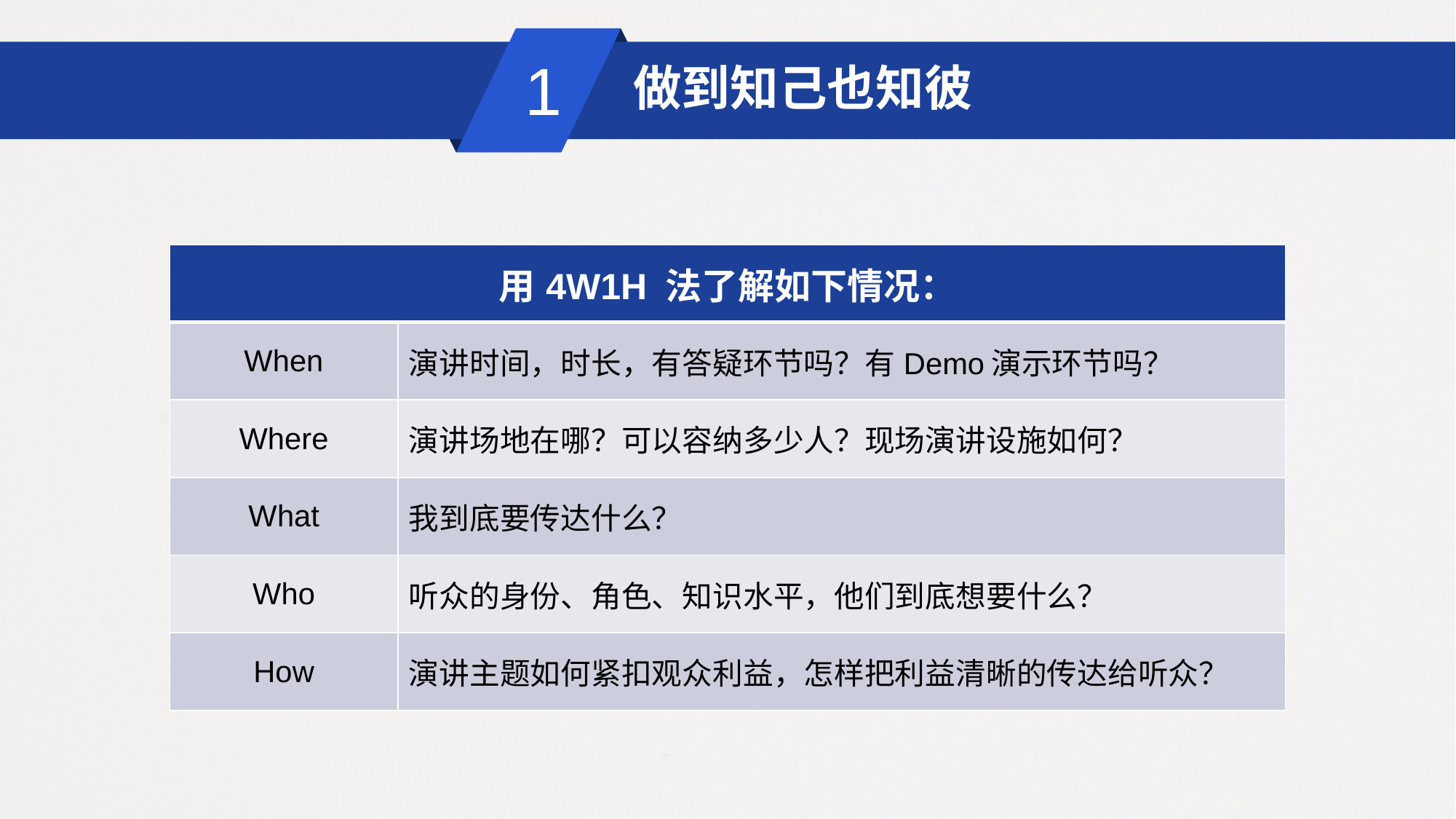

# 做到知己也知彼

1

| 用4W1H 法了解如下情况： |  |
| --- | --- |
| When | 演讲时间，时长，有答疑环节吗？有Demo演示环节吗？ |
| Where | 演讲场地在哪？可以容纳多少人？现场演讲设施如何？ |
| What | 我到底要传达什么？ |
| Who | 听众的身份、角色、知识水平，他们到底想要什么？ |
| How | 演讲主题如何紧扣观众利益，怎样把利益清晰的传达给听众？ |